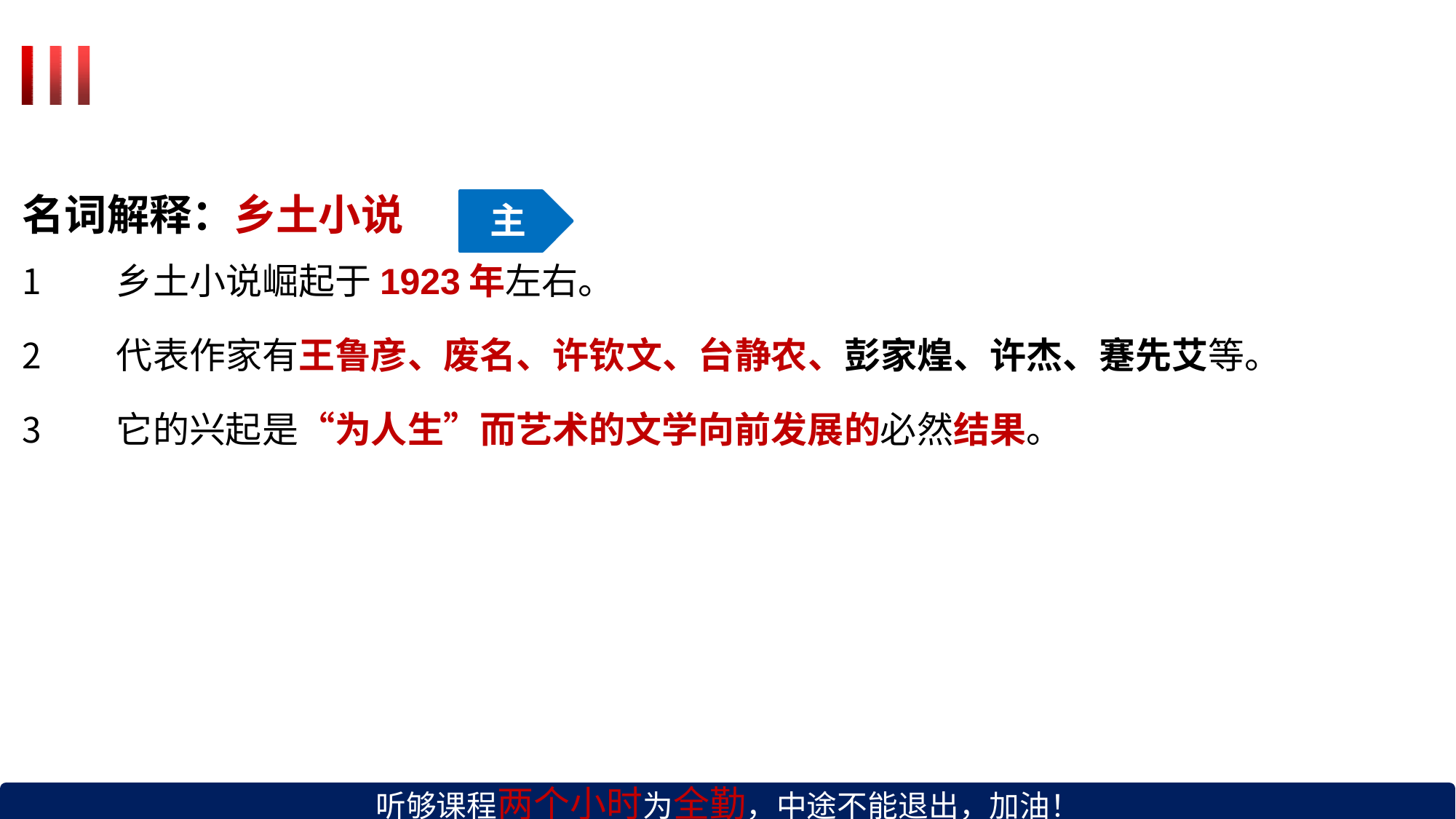

# 名词解释：乡土小说

主
乡土小说崛起于1923年左右。
代表作家有王鲁彦、废名、许钦文、台静农、彭家煌、许杰、蹇先艾等。
它的兴起是“为人生”而艺术的文学向前发展的必然结果。
77

听够课程两个小时为全勤，中途不能退出，加油！